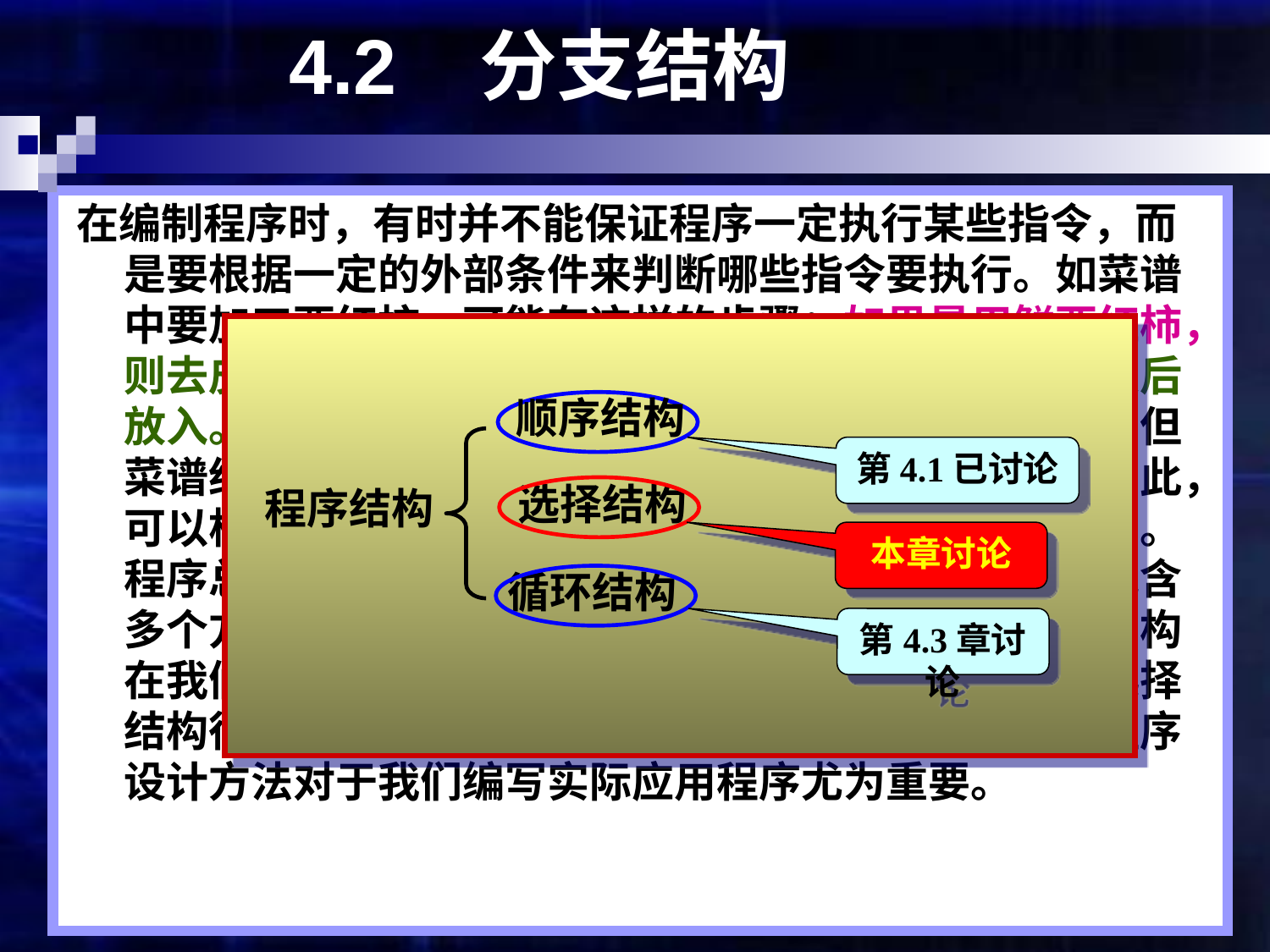

# 4.2   分支结构
在编制程序时，有时并不能保证程序一定执行某些指令，而是要根据一定的外部条件来判断哪些指令要执行。如菜谱中要加工西红柿，可能有这样的步骤：如果是用鲜西红柿，则去皮、切碎，开始放入，如果是用西红柿酱，就在最后放入。这里，我们并不知道具体操作时执行哪段指令，但菜谱给出了不同条件下的处理方式，计算机程序也是如此，可以根据不同的条件执行不同的代码，这就是选择结构。程序总是为解决某个实际问题而设计的，而问题往往包含多个方面，不同的情况需要有不同的处理，所以选择结构在我们的实际应用程序中可以说是无处不在，离开了选择结构很多情况将无法处理，因此，正确掌握选择结构程序设计方法对于我们编写实际应用程序尤为重要。

顺序结构

第4.1已讨论

选择结构
程序结构

本章讨论
循环结构

第4.3章讨论